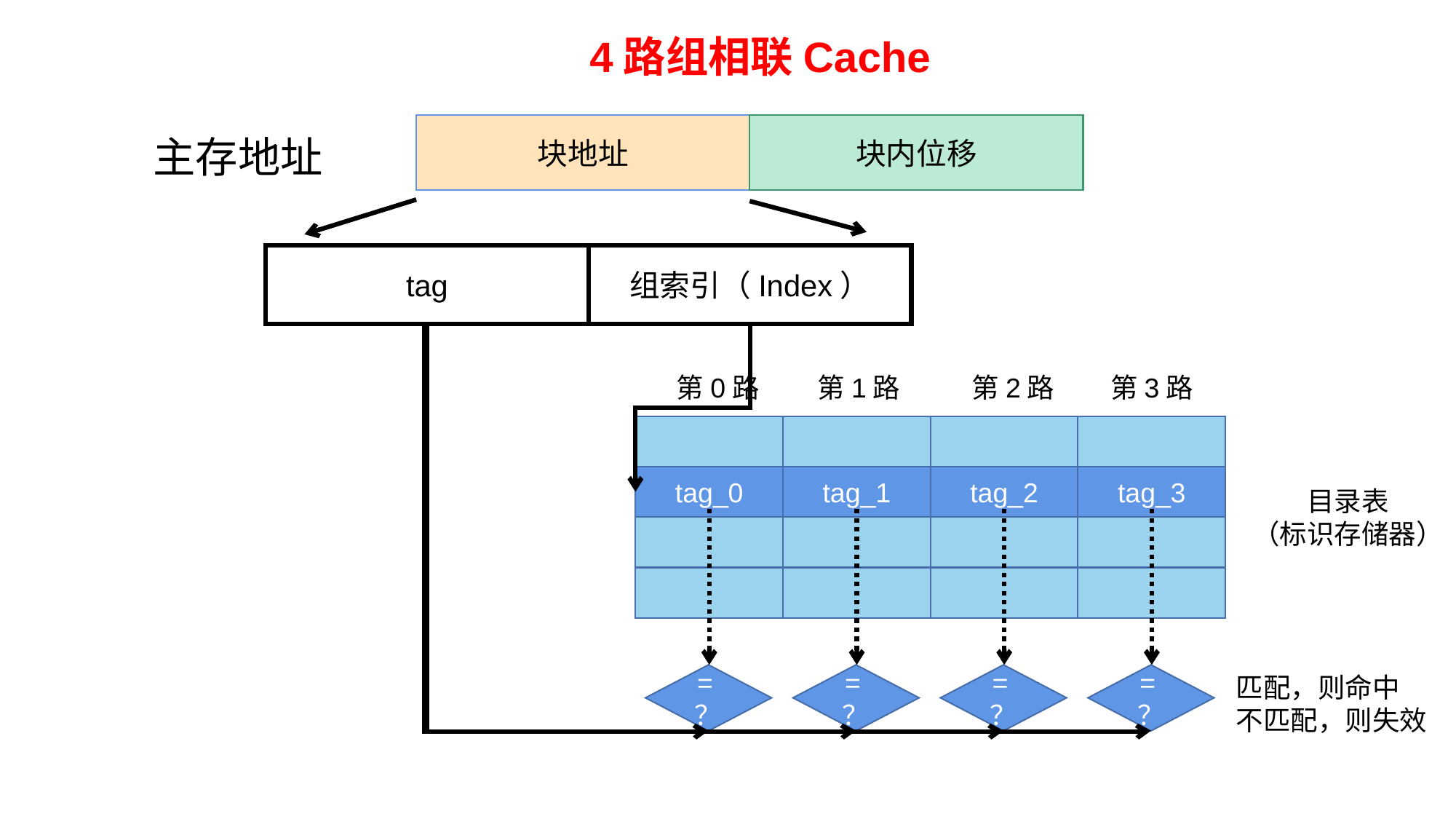

4路组相联Cache
块地址
块内位移
主存地址
tag
组索引（Index）
第0路
第1路
第2路
第3路

tag_0
tag_1
tag_2
tag_3
目录表
（标识存储器）

=？
=？
=？
=？
匹配，则命中
不匹配，则失效